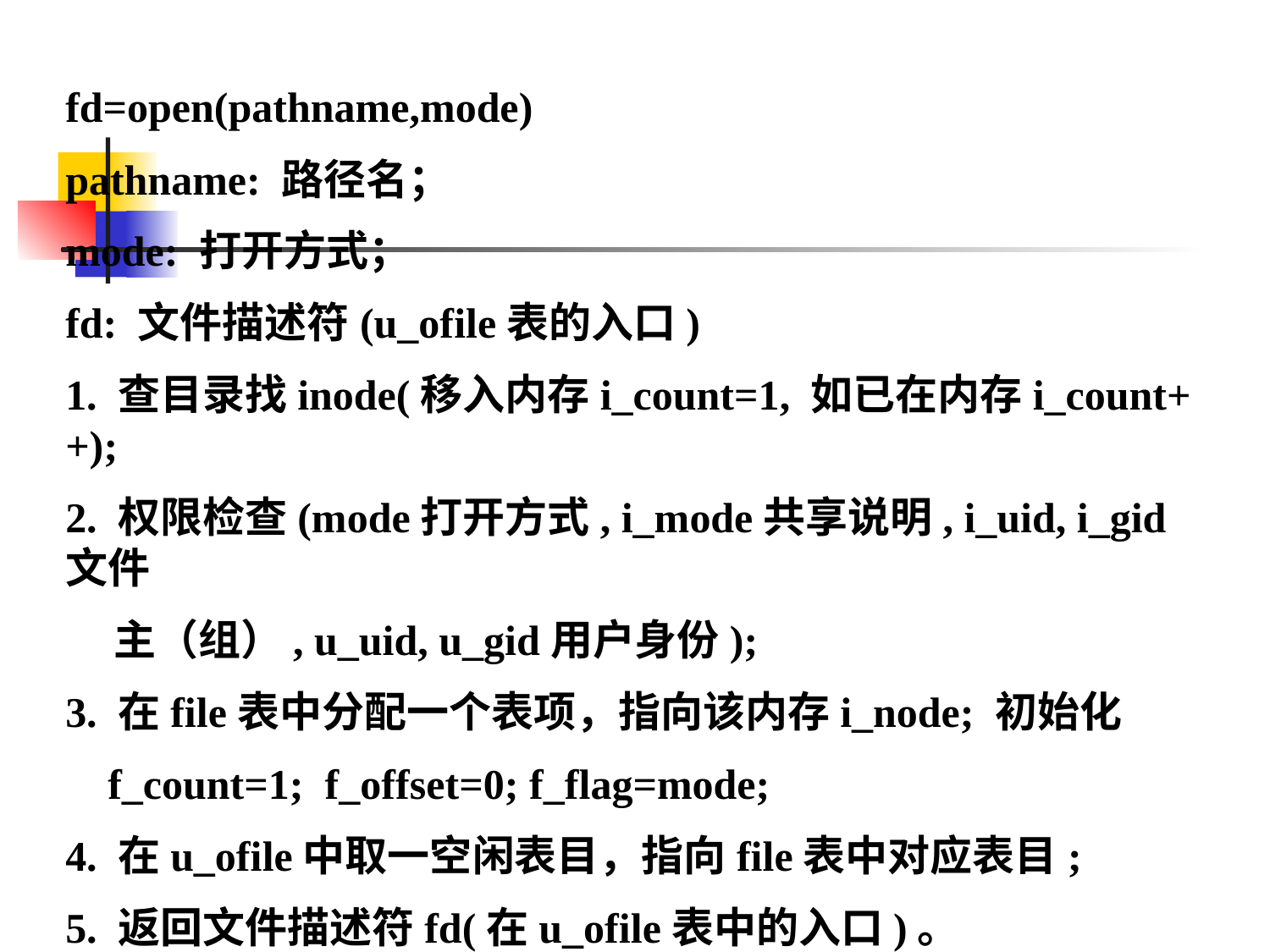

fd=open(pathname,mode)
pathname: 路径名；
mode: 打开方式；
fd: 文件描述符(u_ofile表的入口)
1. 查目录找inode(移入内存i_count=1, 如已在内存i_count++);
2. 权限检查(mode打开方式, i_mode共享说明, i_uid, i_gid文件
    主（组）, u_uid, u_gid用户身份);
3. 在file表中分配一个表项，指向该内存i_node; 初始化
    f_count=1;  f_offset=0; f_flag=mode;
4. 在u_ofile中取一空闲表目，指向file表中对应表目;
5. 返回文件描述符fd(在u_ofile表中的入口)。